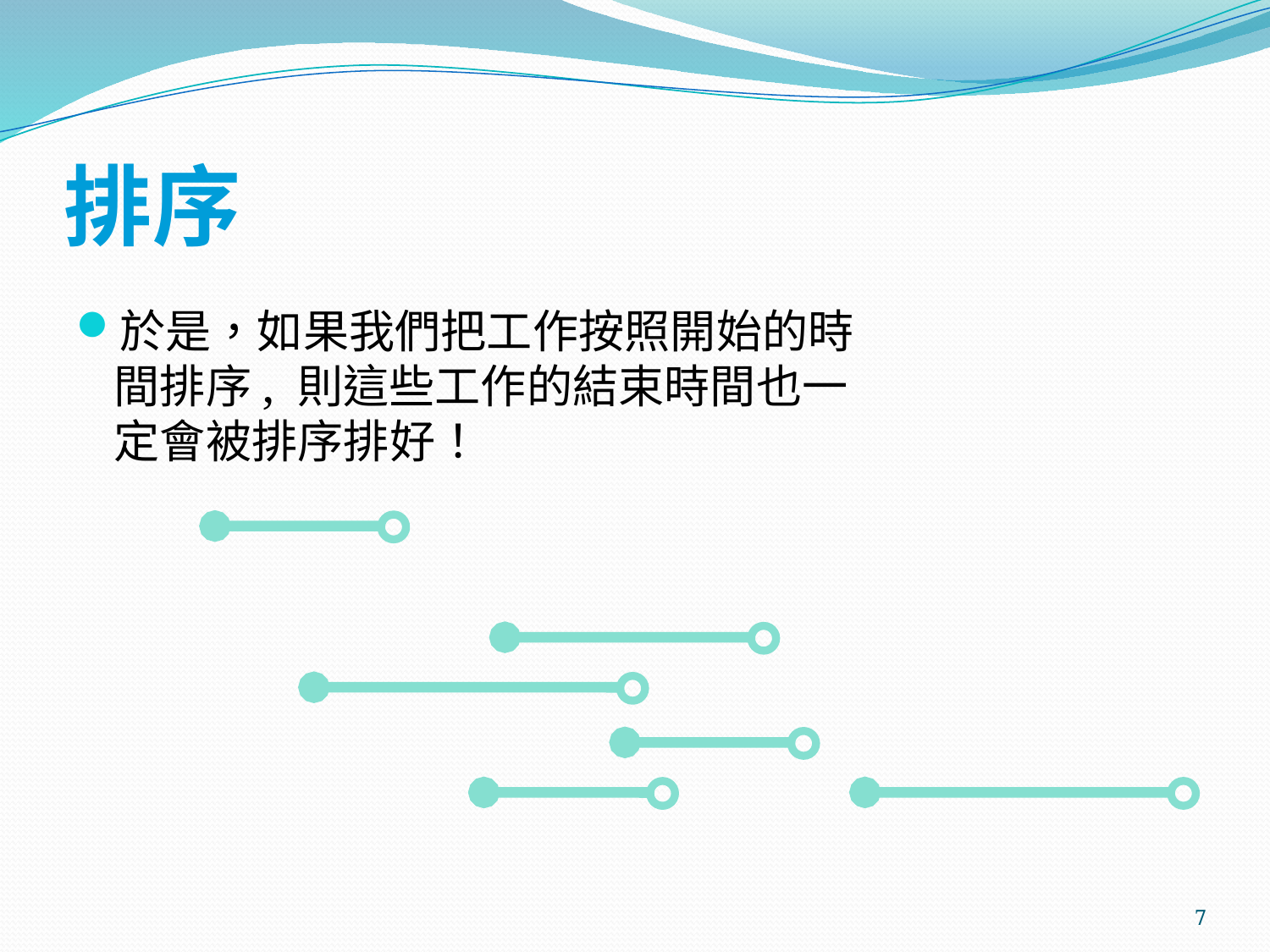

# 排序
於是，如果我們把工作按照開始的時間排序, 則這些工作的結束時間也一定會被排序排好！

7